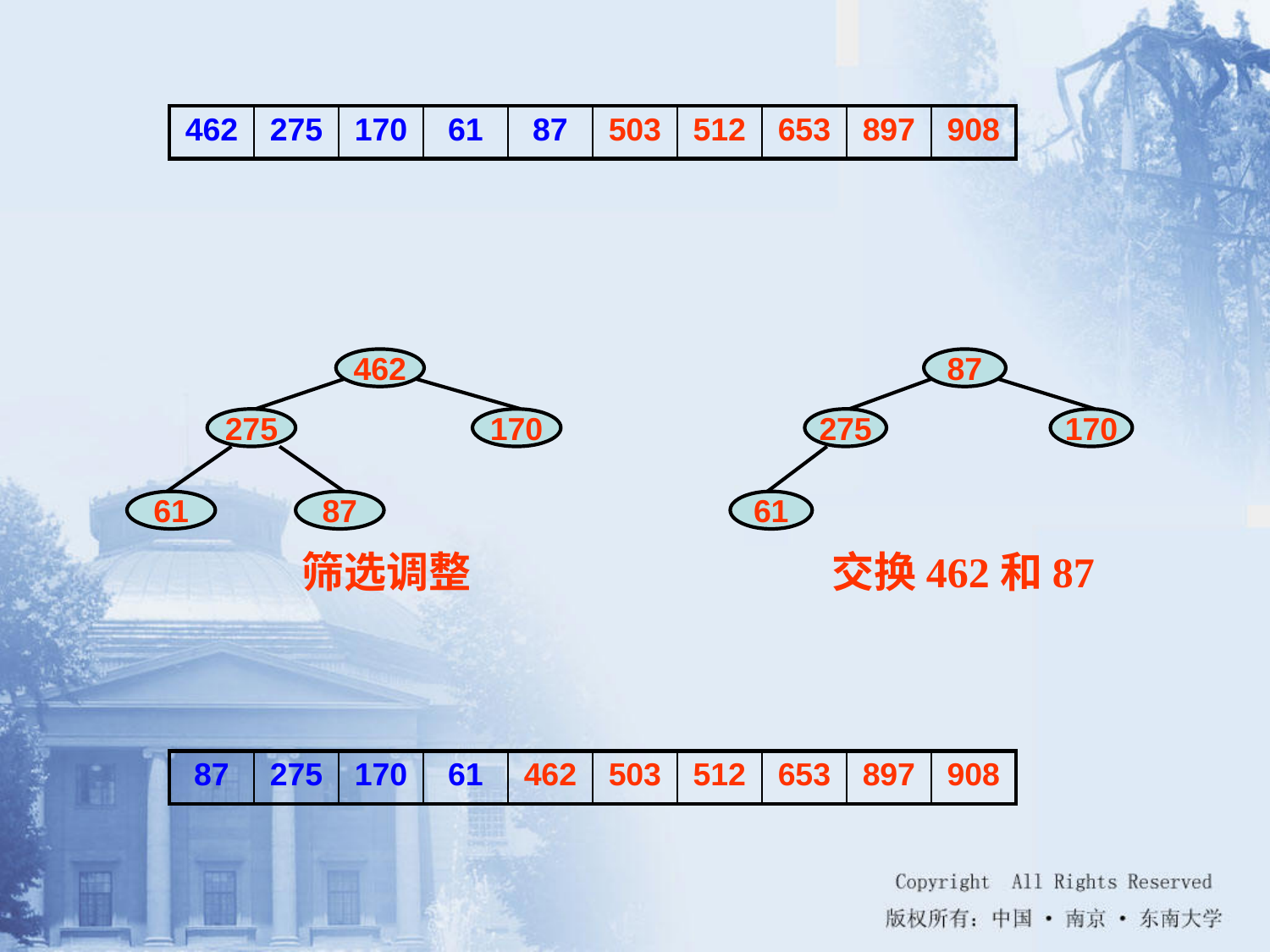

| 462 | 275 | 170 | 61 | 87 | 503 | 512 | 653 | 897 | 908 |
| --- | --- | --- | --- | --- | --- | --- | --- | --- | --- |
462
87

275
170
275
170

61
87
61
筛选调整
交换462和87
| 87 | 275 | 170 | 61 | 462 | 503 | 512 | 653 | 897 | 908 |
| --- | --- | --- | --- | --- | --- | --- | --- | --- | --- |